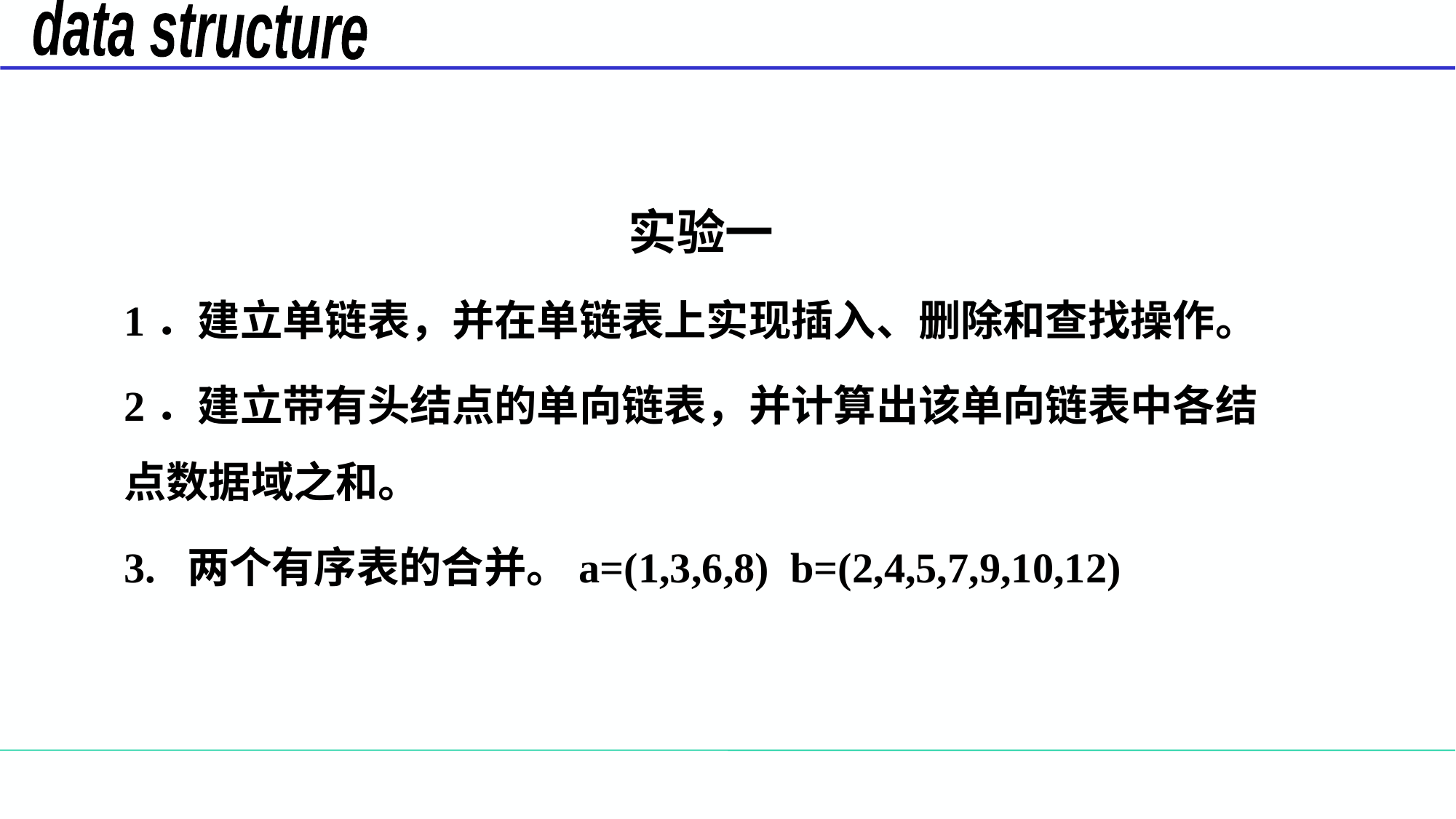

实验一
1．建立单链表，并在单链表上实现插入、删除和查找操作。
2．建立带有头结点的单向链表，并计算出该单向链表中各结点数据域之和。
3.  两个有序表的合并。a=(1,3,6,8)  b=(2,4,5,7,9,10,12)